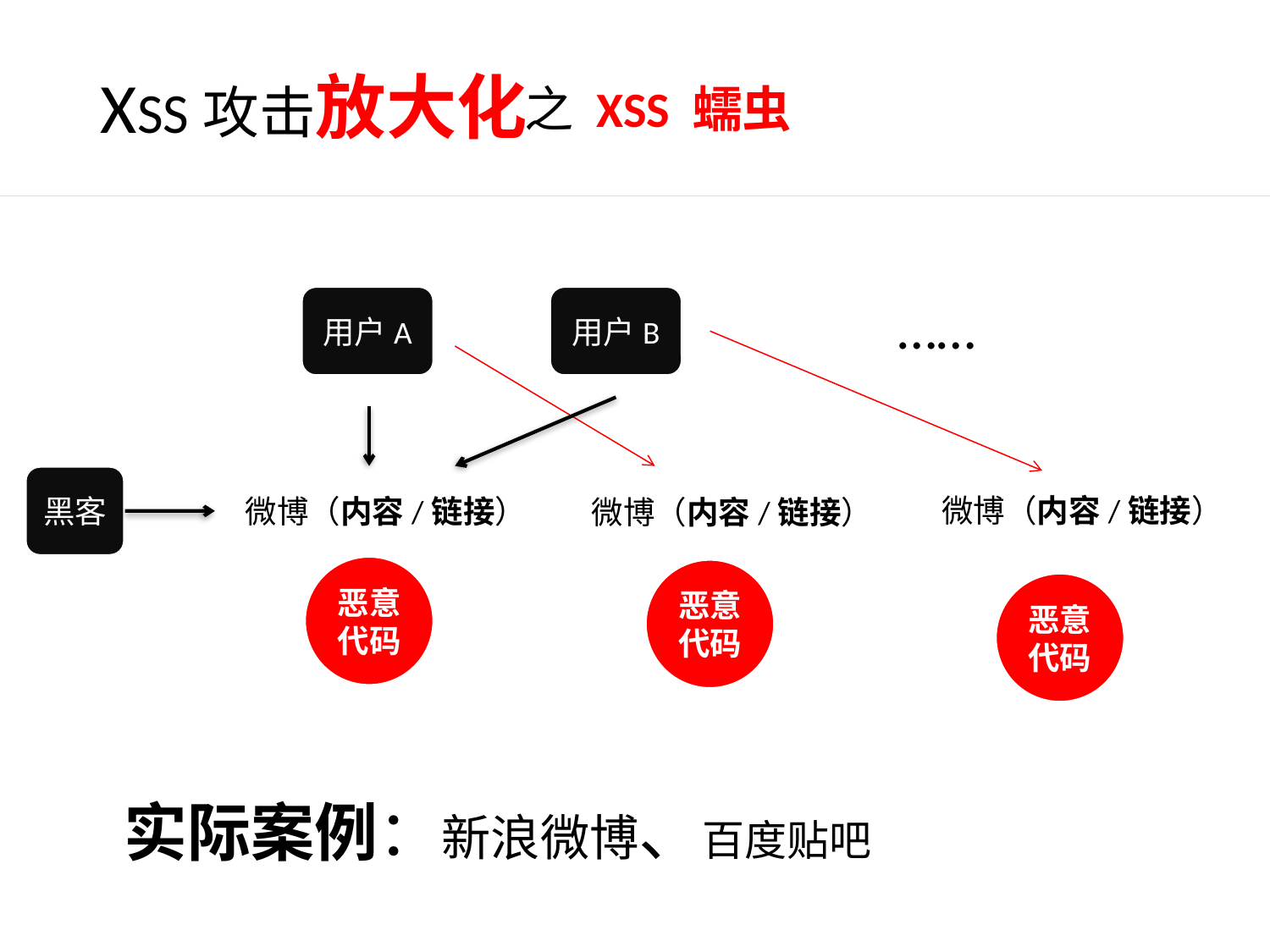

XSS攻击放大化
之 XSS 蠕虫
用户A
用户B
……
黑客
微博（内容/链接）
微博（内容/链接）
微博（内容/链接）
恶意
代码
恶意
代码
恶意
代码
实际案例：新浪微博、百度贴吧